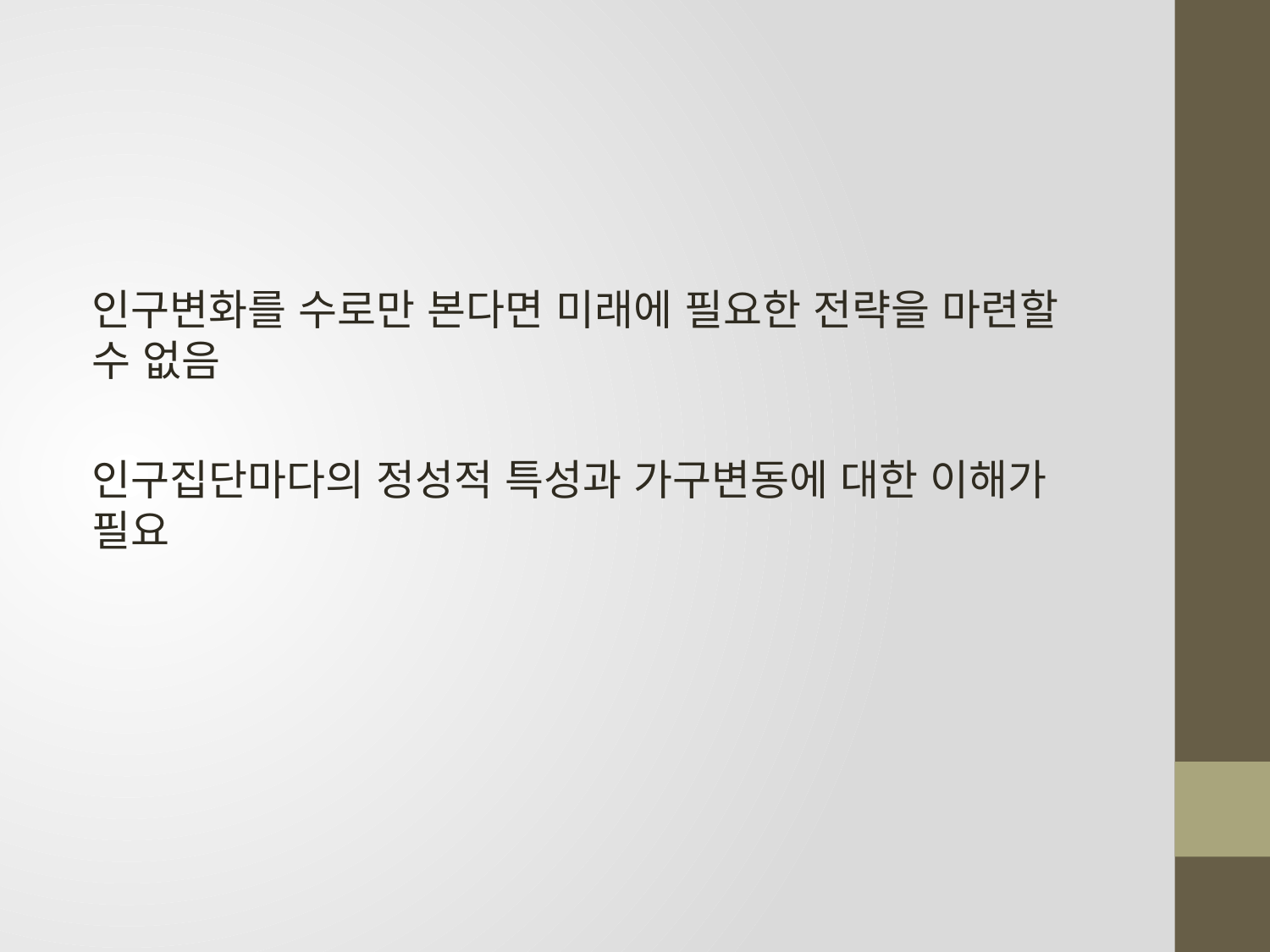

#

인구변화를 수로만 본다면 미래에 필요한 전략을 마련할 수 없음

인구집단마다의 정성적 특성과 가구변동에 대한 이해가 필요